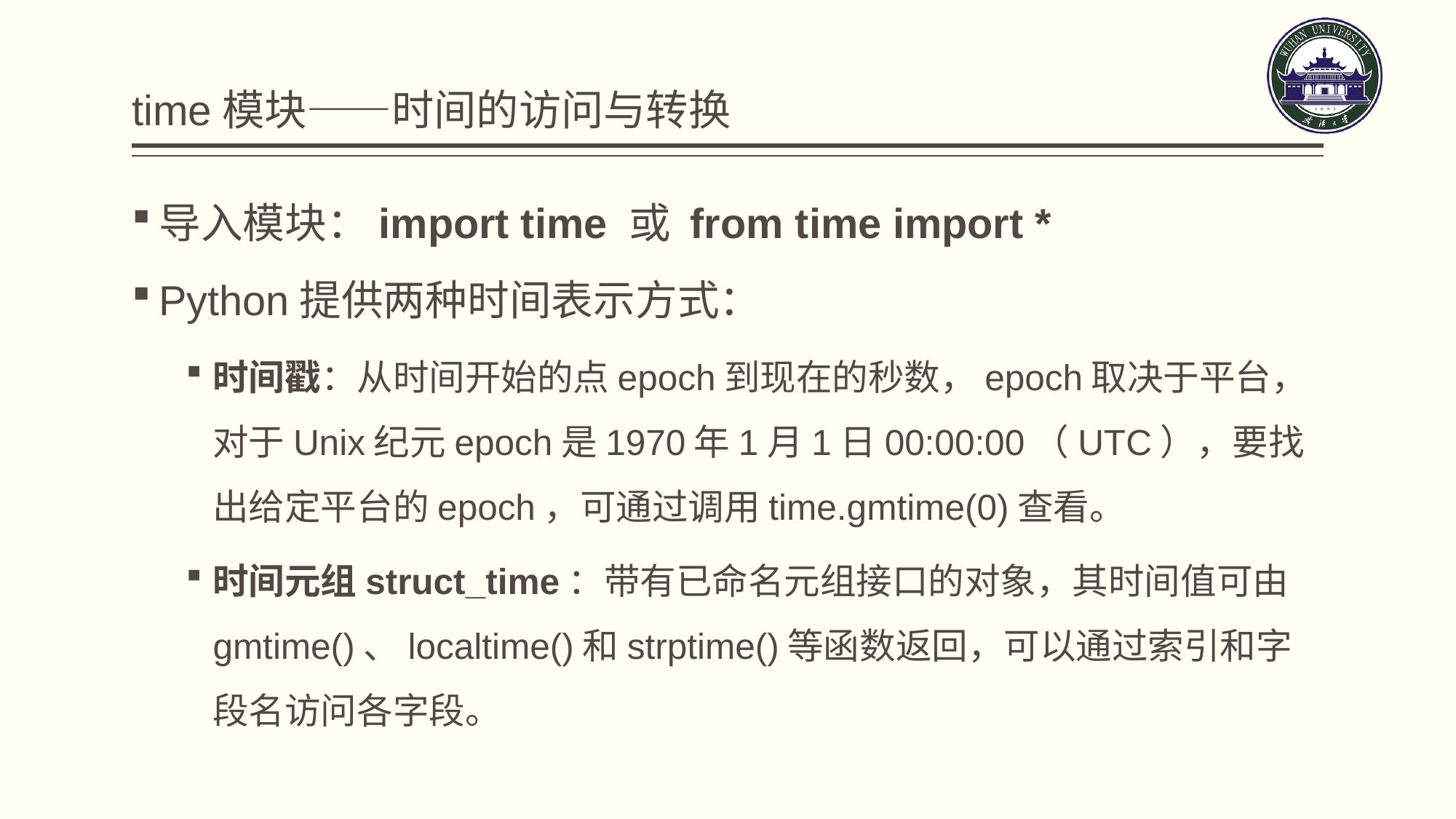

# time模块——时间的访问与转换
导入模块：import time 或 from time import *
Python提供两种时间表示方式：
时间戳：从时间开始的点epoch到现在的秒数，epoch取决于平台，对于Unix纪元epoch是1970年1月1日00:00:00（UTC），要找出给定平台的epoch，可通过调用time.gmtime(0)查看。
时间元组struct_time：带有已命名元组接口的对象，其时间值可由gmtime()、localtime()和strptime()等函数返回，可以通过索引和字段名访问各字段。